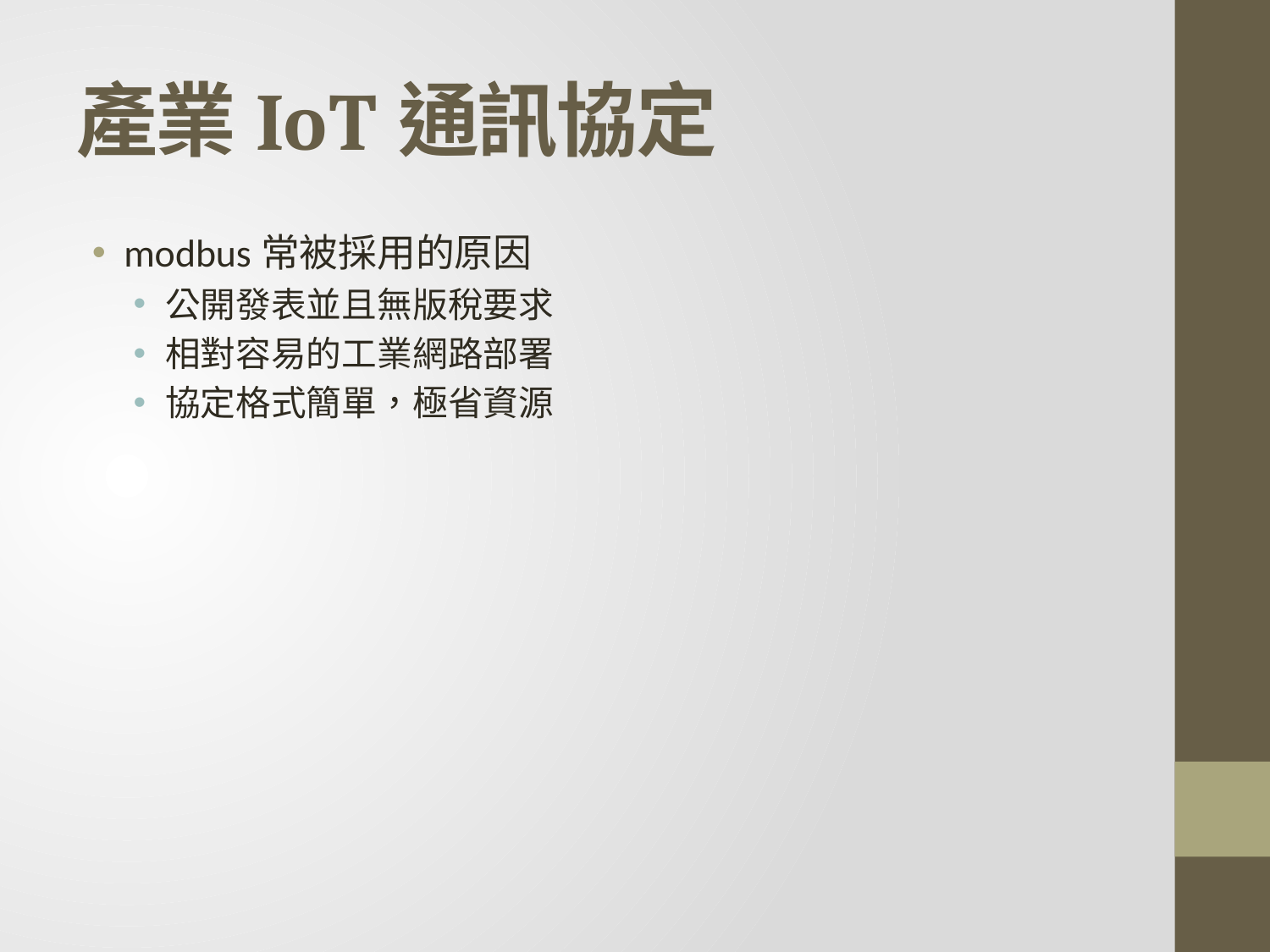

# 產業IoT通訊協定
modbus常被採用的原因
公開發表並且無版稅要求
相對容易的工業網路部署
協定格式簡單，極省資源